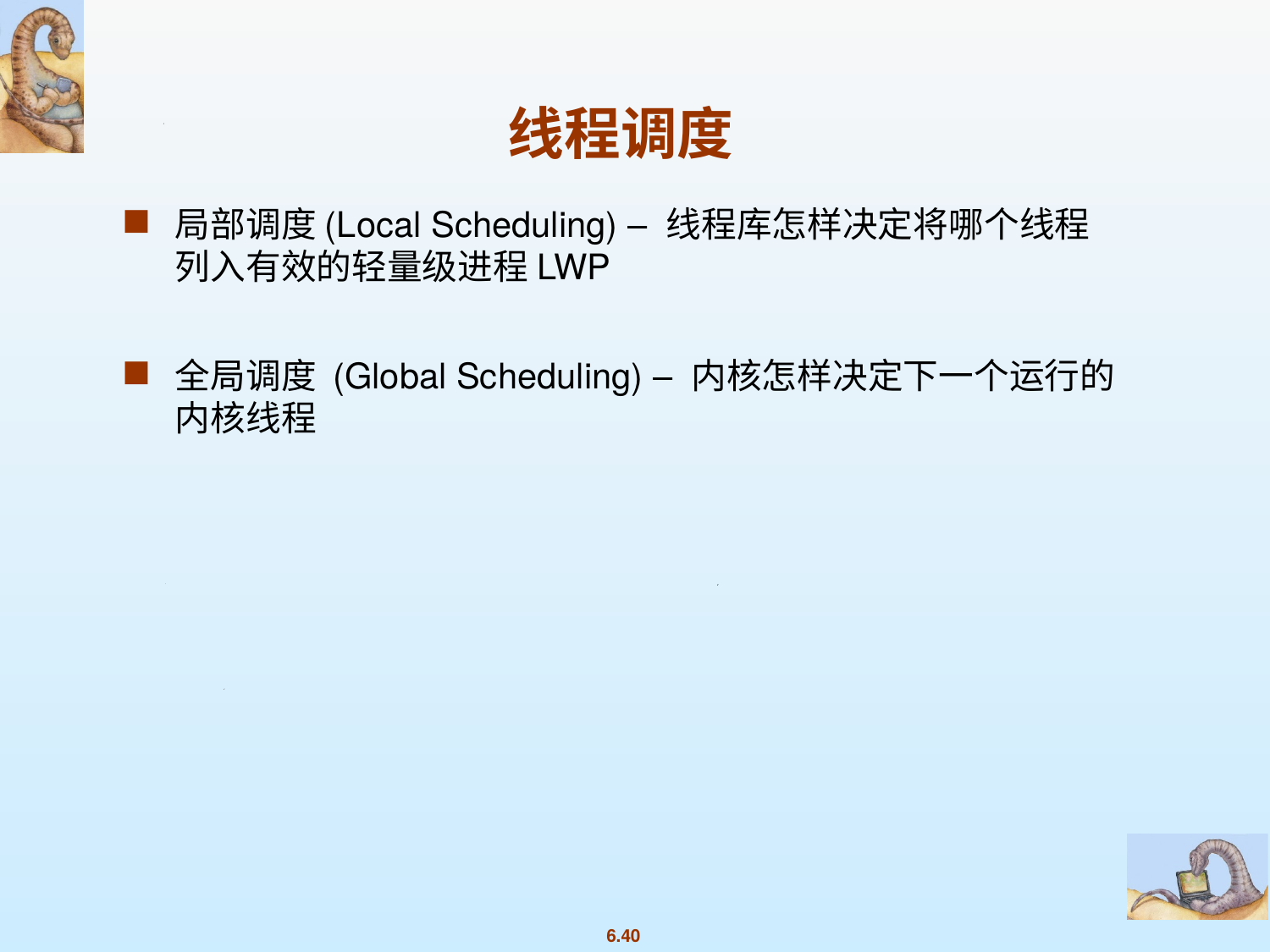

线程调度
局部调度(Local Scheduling) – 线程库怎样决定将哪个线程列入有效的轻量级进程LWP

全局调度 (Global Scheduling) – 内核怎样决定下一个运行的内核线程